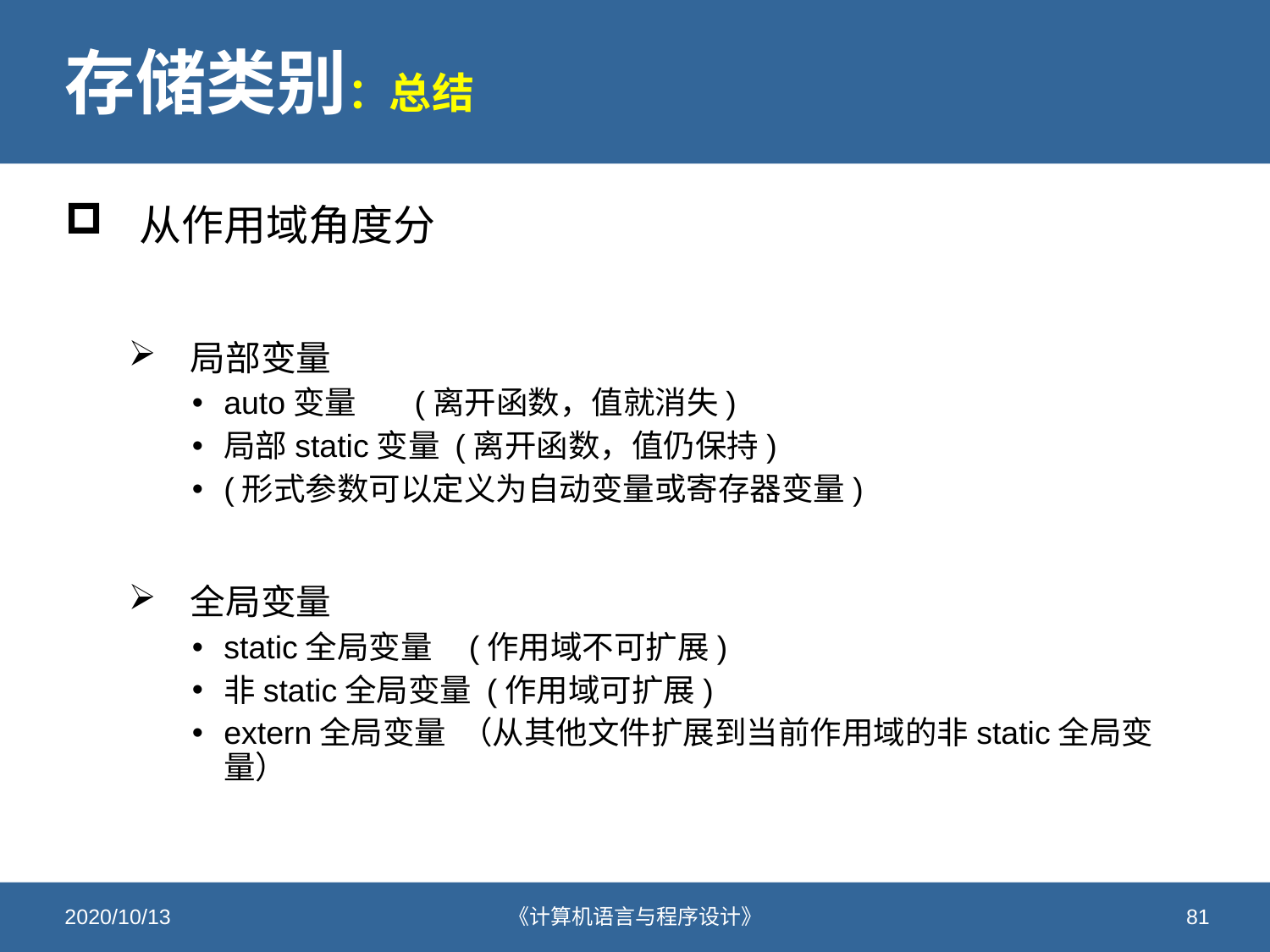

# 存储类别：总结
从作用域角度分

局部变量
auto变量       (离开函数，值就消失)
局部static变量 (离开函数，值仍保持)
(形式参数可以定义为自动变量或寄存器变量)

全局变量
static全局变量    (作用域不可扩展)
非static全局变量 (作用域可扩展)
extern全局变量  （从其他文件扩展到当前作用域的非static全局变量）

2020/10/13
《计算机语言与程序设计》
81